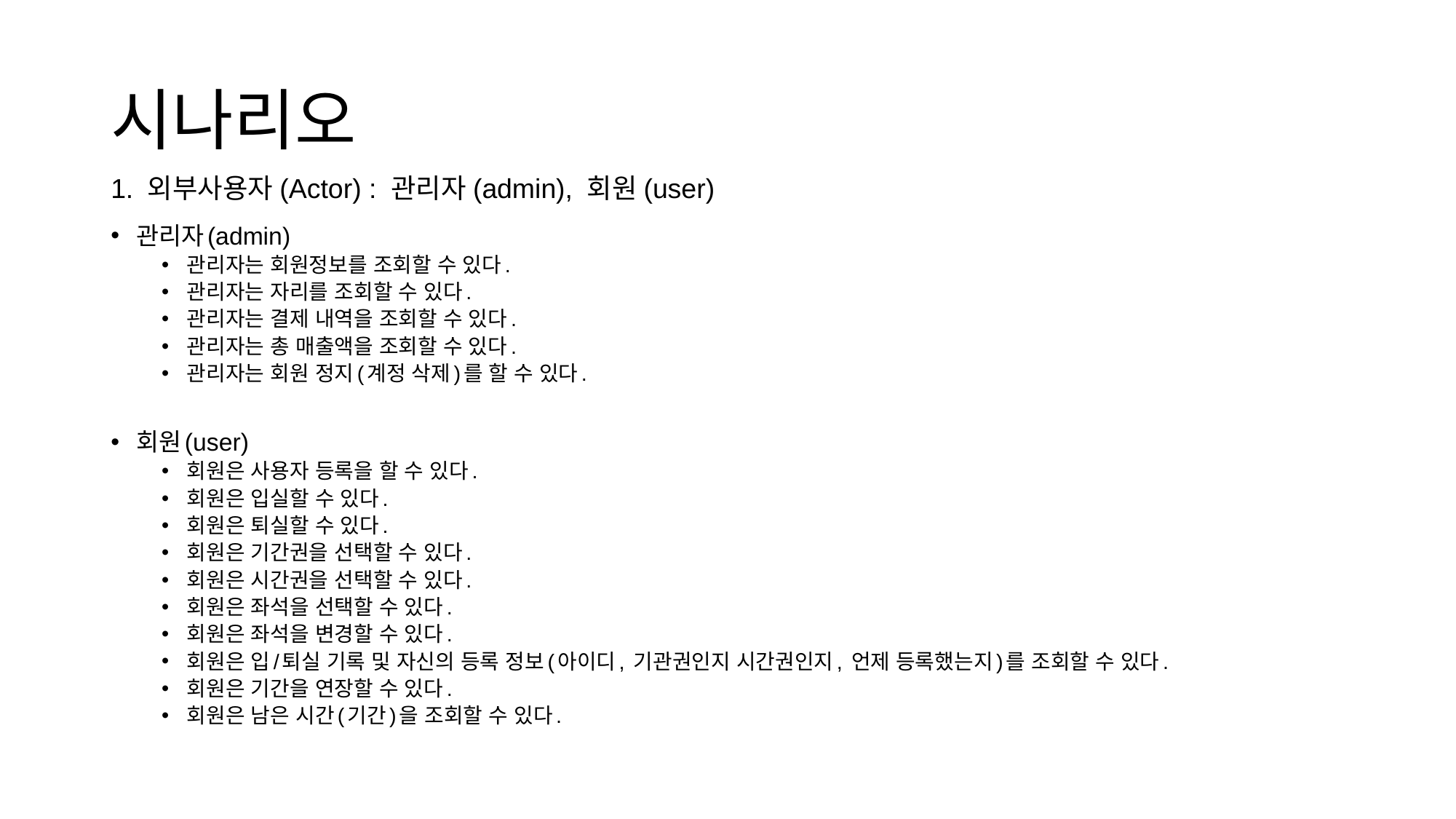

# 시나리오
1. 외부사용자(Actor) : 관리자(admin), 회원(user)
관리자(admin)
관리자는 회원정보를 조회할 수 있다.
관리자는 자리를 조회할 수 있다.
관리자는 결제 내역을 조회할 수 있다.
관리자는 총 매출액을 조회할 수 있다.
관리자는 회원 정지(계정 삭제)를 할 수 있다.

회원(user)
회원은 사용자 등록을 할 수 있다.
회원은 입실할 수 있다.
회원은 퇴실할 수 있다.
회원은 기간권을 선택할 수 있다.
회원은 시간권을 선택할 수 있다.
회원은 좌석을 선택할 수 있다.
회원은 좌석을 변경할 수 있다.
회원은 입/퇴실 기록 및 자신의 등록 정보(아이디, 기관권인지 시간권인지, 언제 등록했는지)를 조회할 수 있다.
회원은 기간을 연장할 수 있다.
회원은 남은 시간(기간)을 조회할 수 있다.